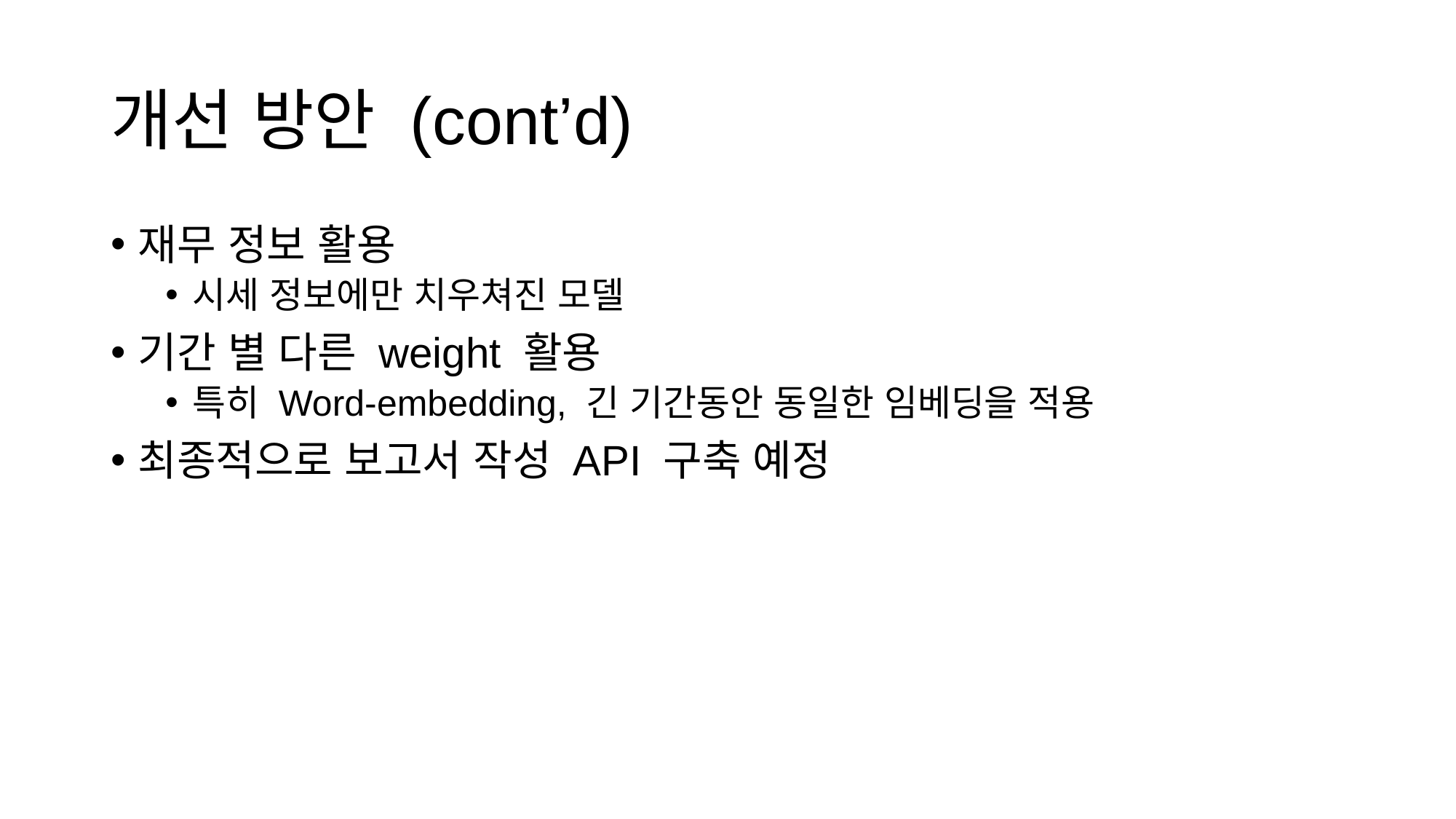

# 개선 방안 (cont’d)
재무 정보 활용
시세 정보에만 치우쳐진 모델
기간 별 다른 weight 활용
특히 Word-embedding, 긴 기간동안 동일한 임베딩을 적용
최종적으로 보고서 작성 API 구축 예정